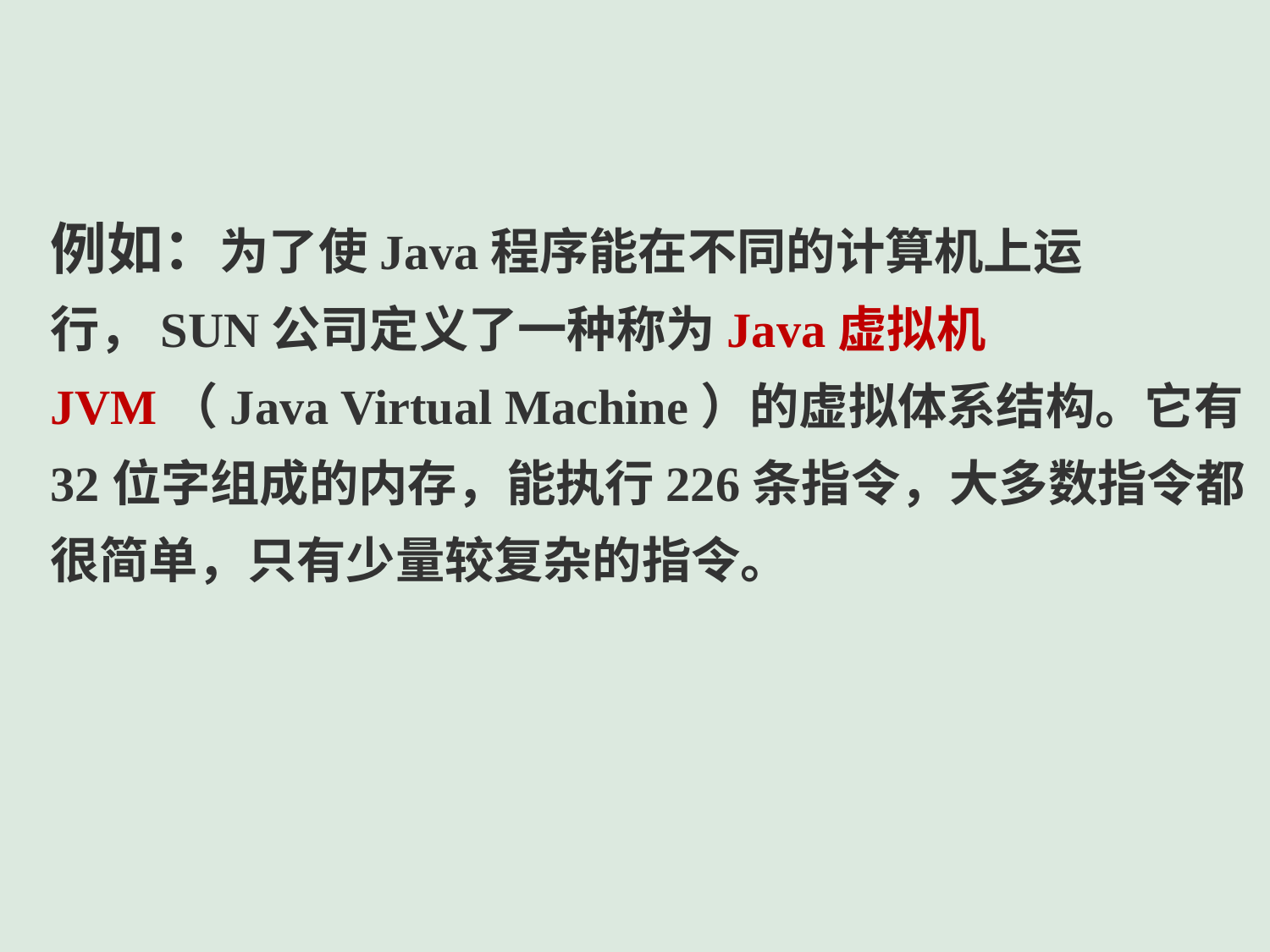

例如：为了使Java程序能在不同的计算机上运行，SUN公司定义了一种称为Java虚拟机JVM（Java Virtual Machine）的虚拟体系结构。它有32位字组成的内存，能执行226条指令，大多数指令都很简单，只有少量较复杂的指令。

40